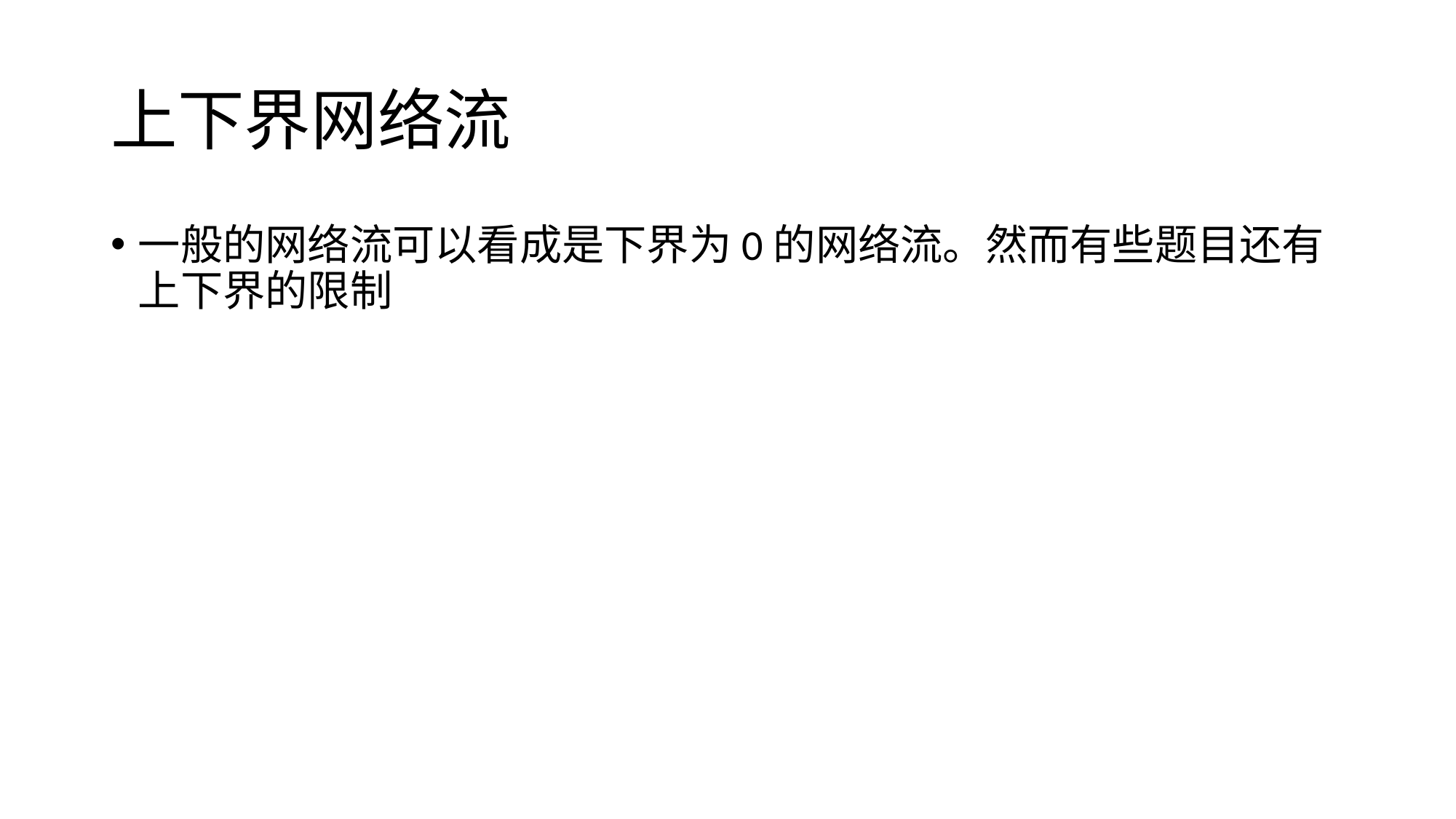

# 上下界网络流
一般的网络流可以看成是下界为0的网络流。然而有些题目还有上下界的限制